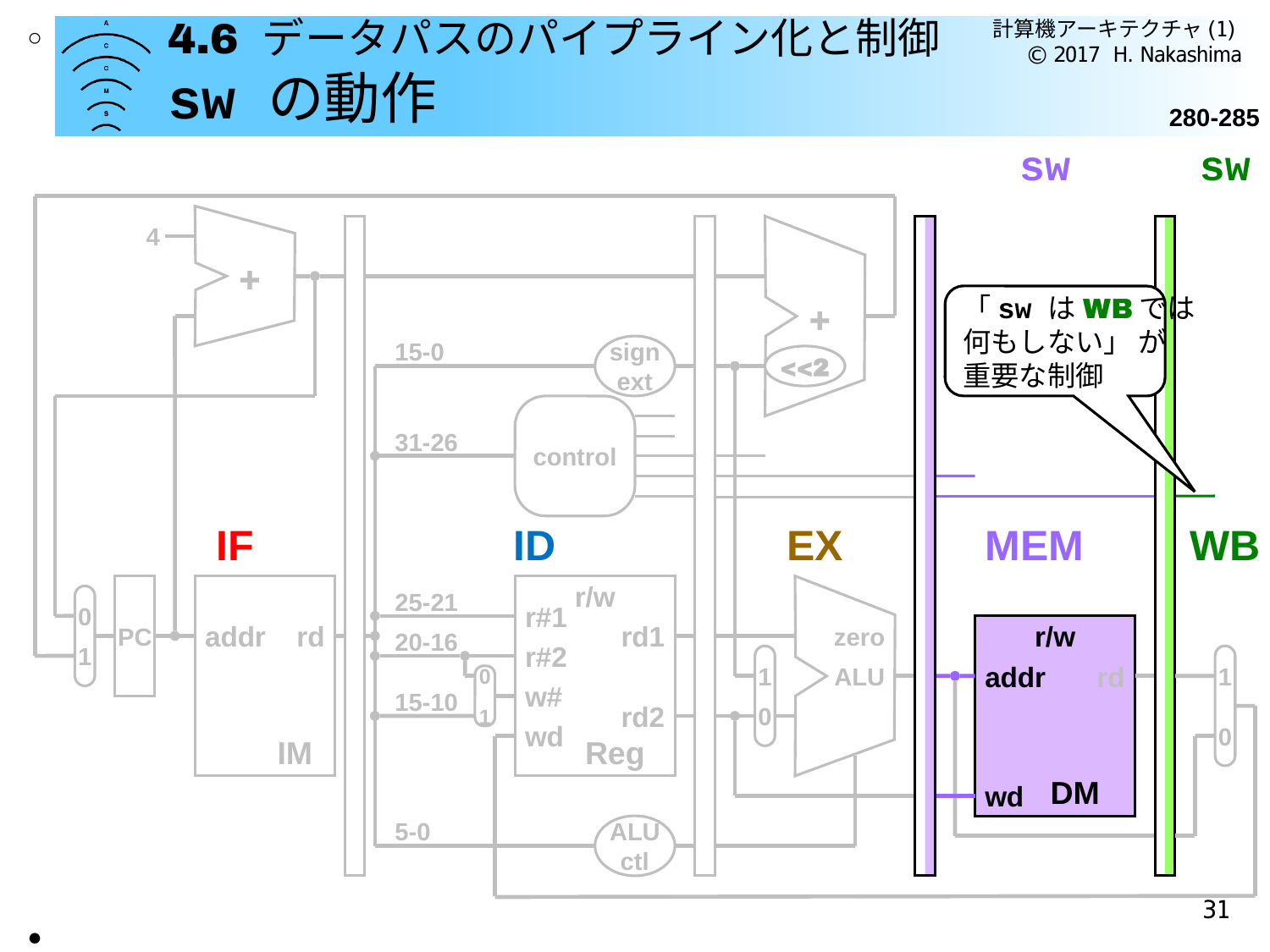

計算機アーキテクチャ(1)
© 2017  H. Nakashima
○
# 4.6 データパスのパイプライン化と制御 sw の動作
280-285
sw
sw

MEM

r/w
addr
rd
wd
DM

WB

1
0

4

+

「sw はWBでは
何もしない」 が
重要な制御

+

sign
ext
15-0

<<2

control

31-26

IF
ID
EX
MEM
WB

addr
rd
IM

r/w
r#1
rd1
r#2
w#
rd2
wd
Reg

zero
ALU

PC

0
1
25-21

r/w
addr
rd
wd
DM

20-16

1
0

1

0
1

0
15-10

ALU
ctl
5-0
31
●